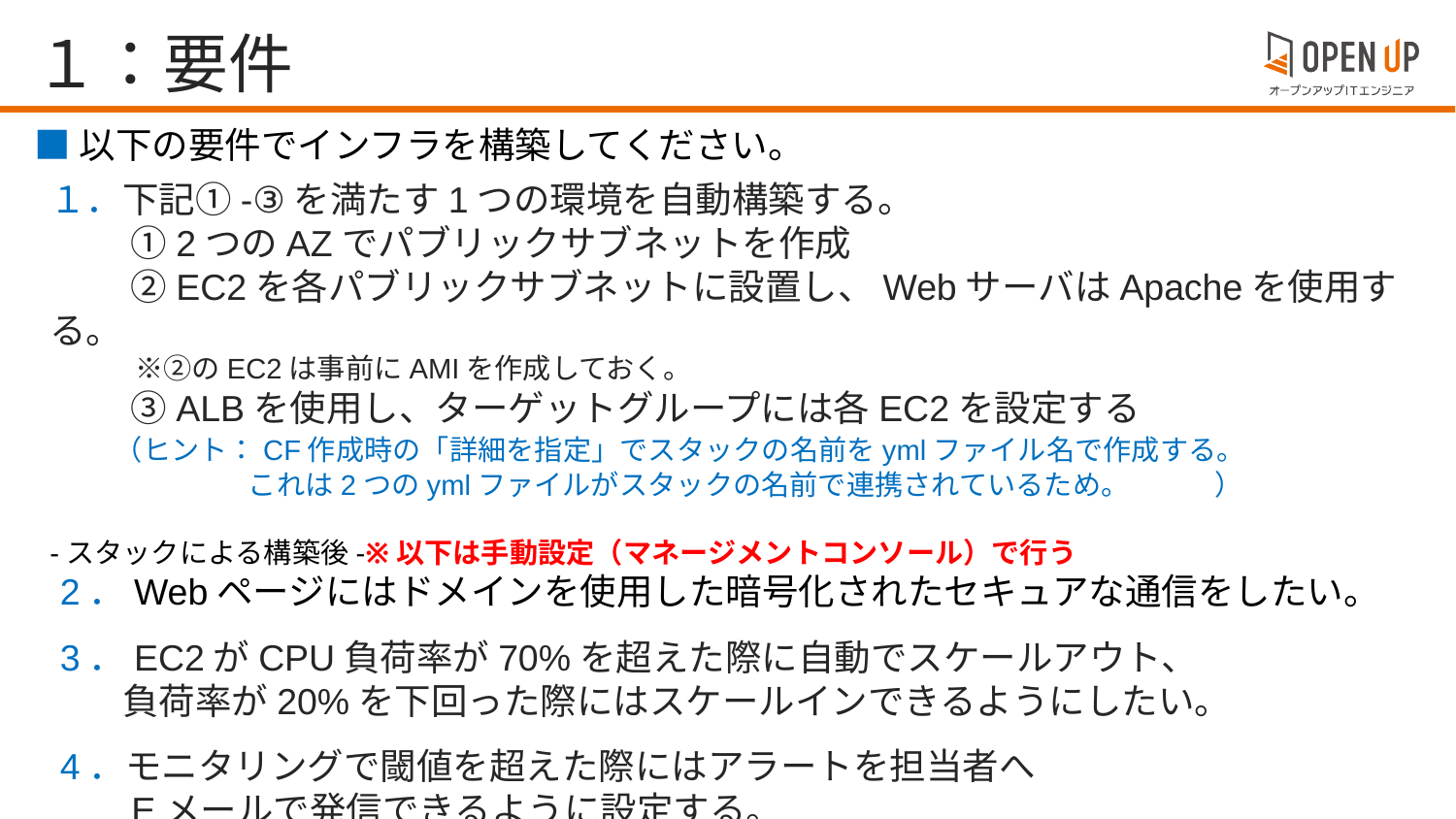

１：要件
■以下の要件でインフラを構築してください。
１．下記①-③を満たす1つの環境を自動構築する。
　　 ①2つのAZでパブリックサブネットを作成
　　 ②EC2を各パブリックサブネットに設置し、WebサーバはApacheを使用する。
　　　※②のEC2は事前にAMIを作成しておく。
　　 ③ALBを使用し、ターゲットグループには各EC2を設定する
　　（ヒント：CF作成時の「詳細を指定」でスタックの名前をymlファイル名で作成する。
　　　　　　　これは2つのymlファイルがスタックの名前で連携されているため。　　　）

-スタックによる構築後-※以下は手動設定（マネージメントコンソール）で行う
 2．Webページにはドメインを使用した暗号化されたセキュアな通信をしたい。

 3．EC2がCPU負荷率が70%を超えた際に自動でスケールアウト、
　　負荷率が20%を下回った際にはスケールインできるようにしたい。

 4．モニタリングで閾値を超えた際にはアラートを担当者へ
　　Eメールで発信できるように設定する。